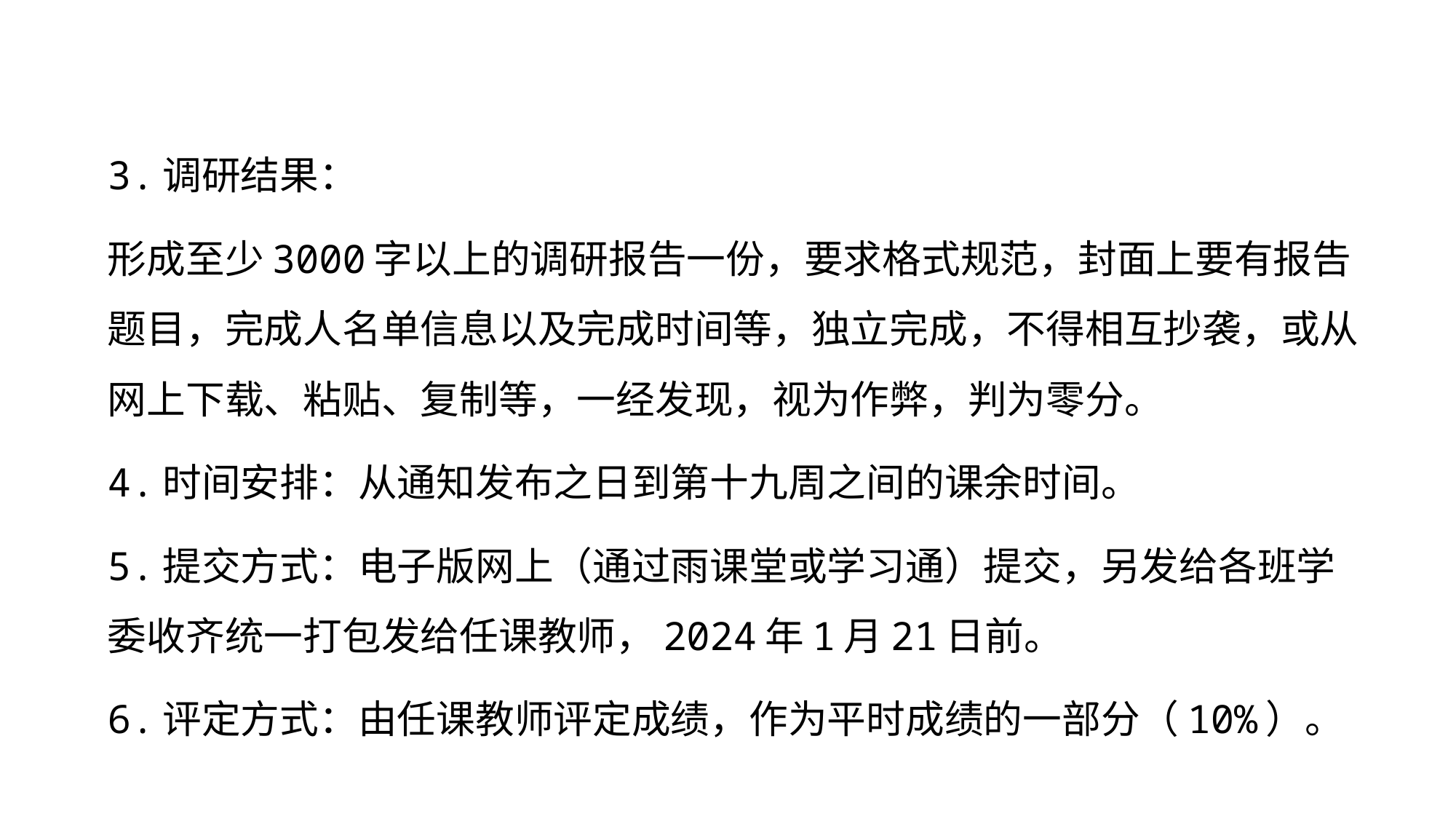

3.调研结果：
形成至少3000字以上的调研报告一份，要求格式规范，封面上要有报告题目，完成人名单信息以及完成时间等，独立完成，不得相互抄袭，或从网上下载、粘贴、复制等，一经发现，视为作弊，判为零分。
4.时间安排：从通知发布之日到第十九周之间的课余时间。
5.提交方式：电子版网上（通过雨课堂或学习通）提交，另发给各班学委收齐统一打包发给任课教师，2024年1月21日前。
6.评定方式：由任课教师评定成绩，作为平时成绩的一部分（10%）。